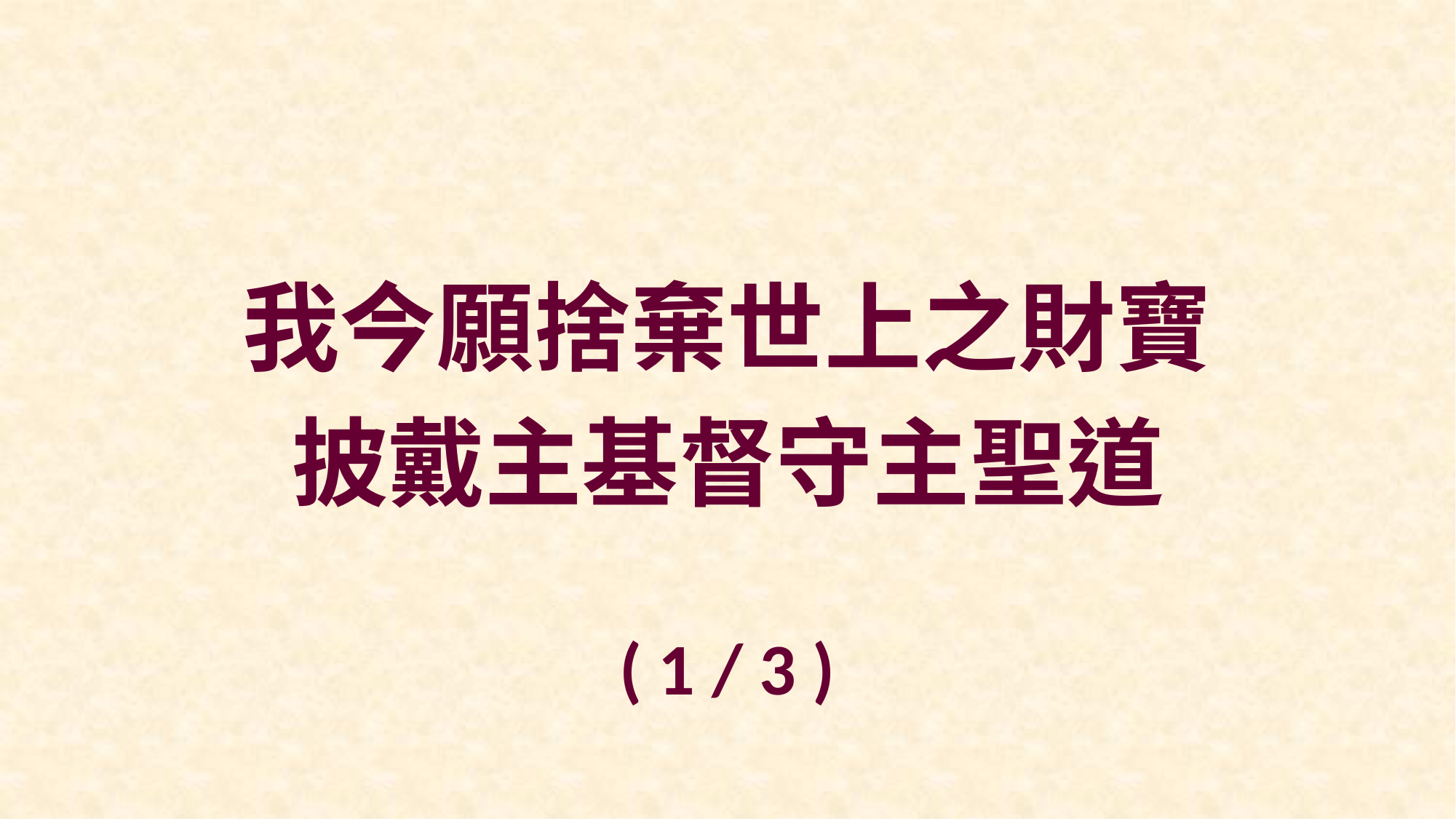

我今願捨棄世上之財寶
披戴主基督守主聖道
( 1 / 3 )